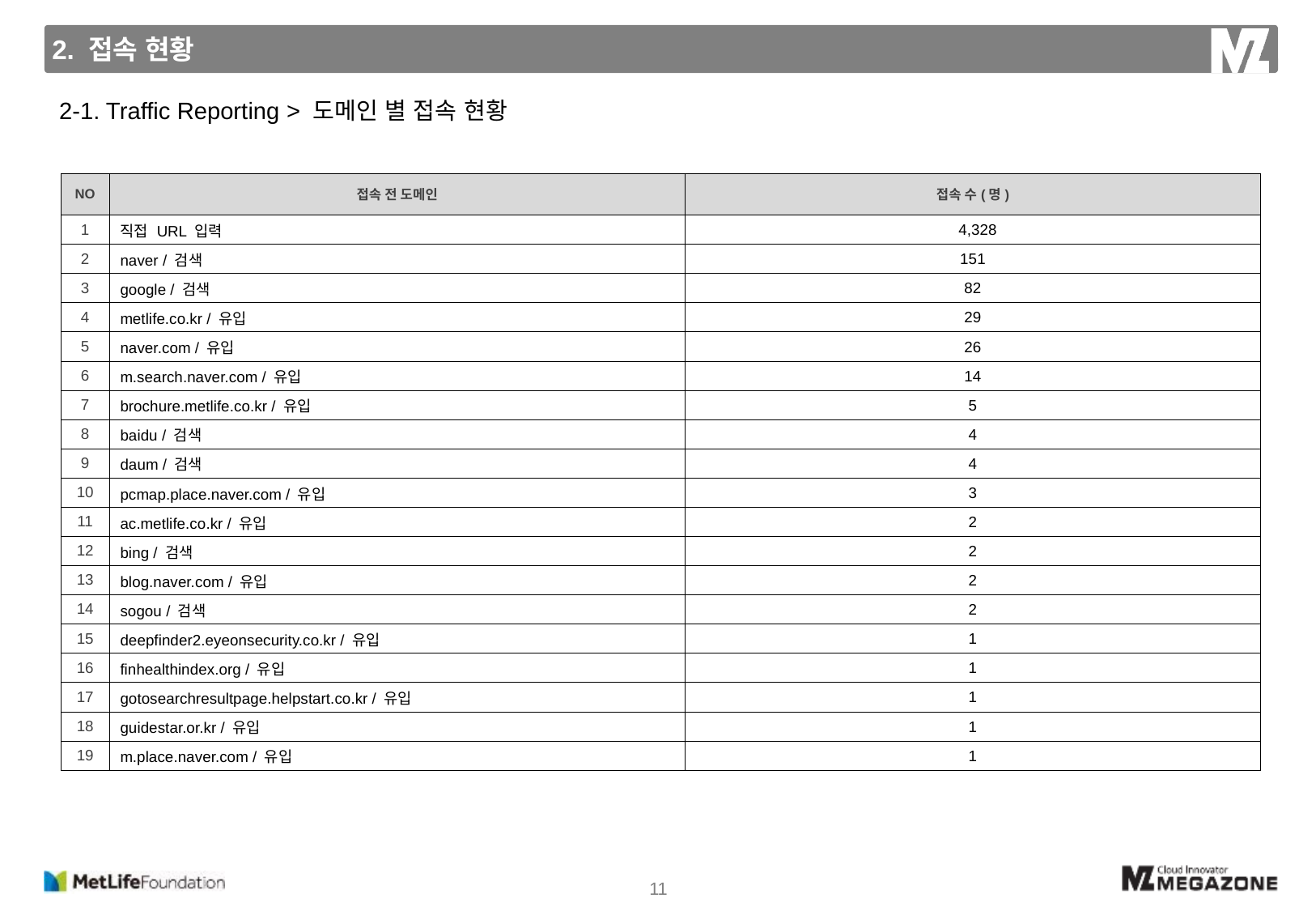

2. 접속 현황
2-1. Traffic Reporting > 도메인 별 접속 현황
| NO | 접속 전 도메인 | 접속 수(명) |
| --- | --- | --- |
| 1 | 직접 URL 입력 | 4,328 |
| 2 | naver / 검색 | 151 |
| 3 | google / 검색 | 82 |
| 4 | metlife.co.kr / 유입 | 29 |
| 5 | naver.com / 유입 | 26 |
| 6 | m.search.naver.com / 유입 | 14 |
| 7 | brochure.metlife.co.kr / 유입 | 5 |
| 8 | baidu / 검색 | 4 |
| 9 | daum / 검색 | 4 |
| 10 | pcmap.place.naver.com / 유입 | 3 |
| 11 | ac.metlife.co.kr / 유입 | 2 |
| 12 | bing / 검색 | 2 |
| 13 | blog.naver.com / 유입 | 2 |
| 14 | sogou / 검색 | 2 |
| 15 | deepfinder2.eyeonsecurity.co.kr / 유입 | 1 |
| 16 | finhealthindex.org / 유입 | 1 |
| 17 | gotosearchresultpage.helpstart.co.kr / 유입 | 1 |
| 18 | guidestar.or.kr / 유입 | 1 |
| 19 | m.place.naver.com / 유입 | 1 |
11